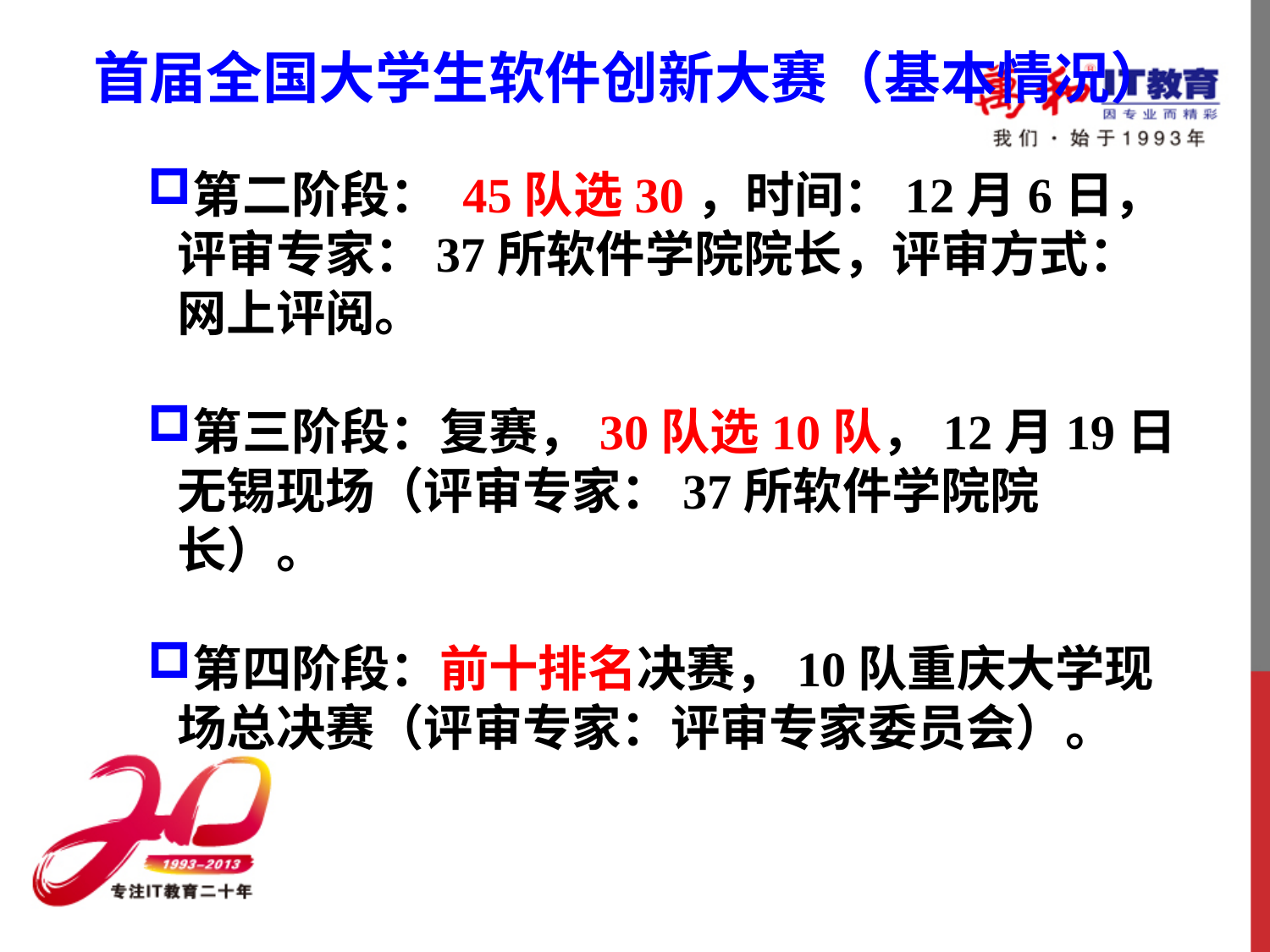

首届全国大学生软件创新大赛（基本情况）
第二阶段： 45队选30，时间：12月6日，评审专家：37所软件学院院长，评审方式：网上评阅。

第三阶段：复赛，30队选10队，12月19日无锡现场（评审专家：37所软件学院院长）。

第四阶段：前十排名决赛，10队重庆大学现场总决赛（评审专家：评审专家委员会）。